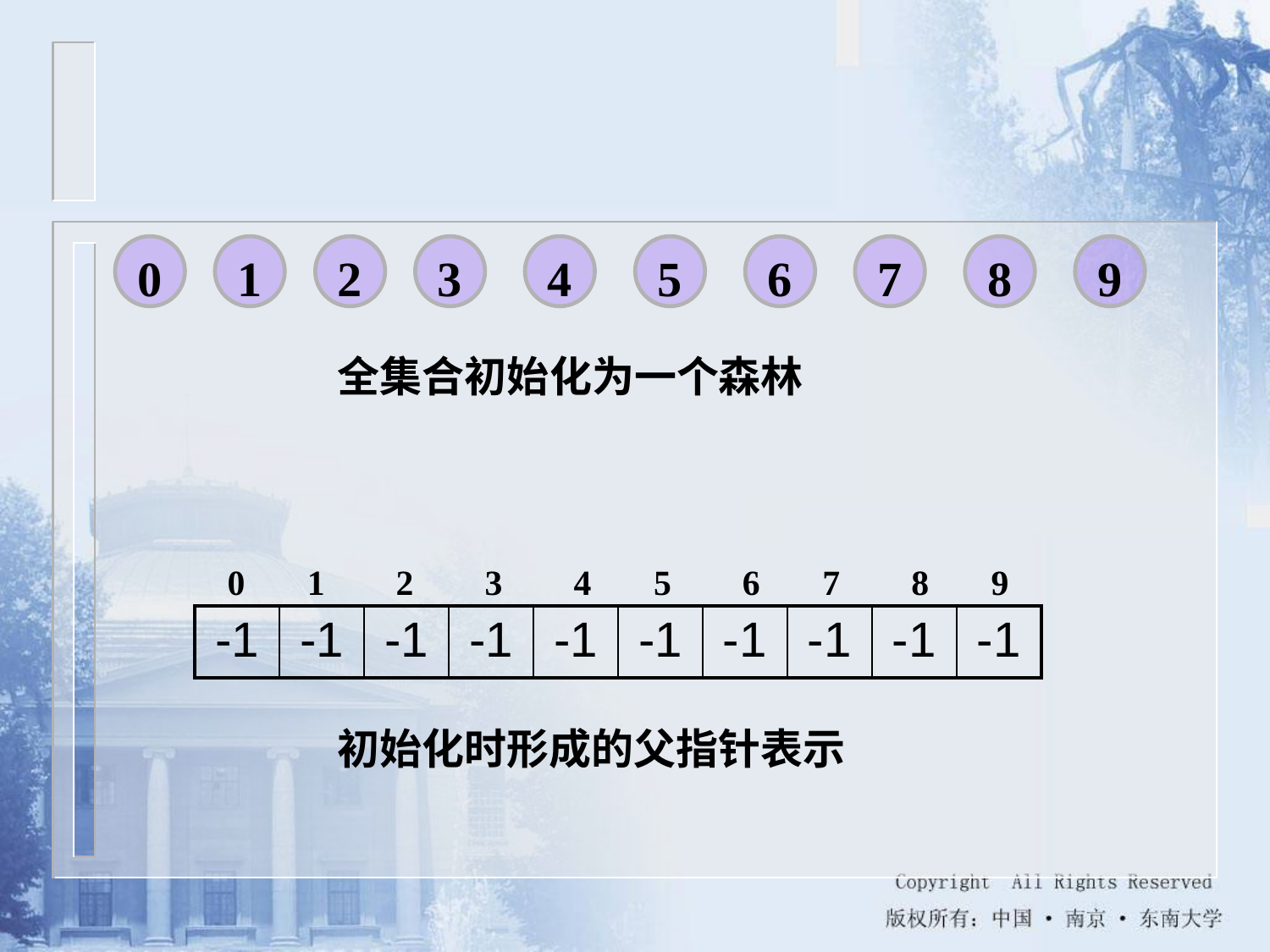

0
1
2
3
4
5
6
7
8
9
全集合初始化为一个森林
0       1        2        3        4       5        6       7        8       9
| -1 | -1 | -1 | -1 | -1 | -1 | -1 | -1 | -1 | -1 |
| --- | --- | --- | --- | --- | --- | --- | --- | --- | --- |
初始化时形成的父指针表示